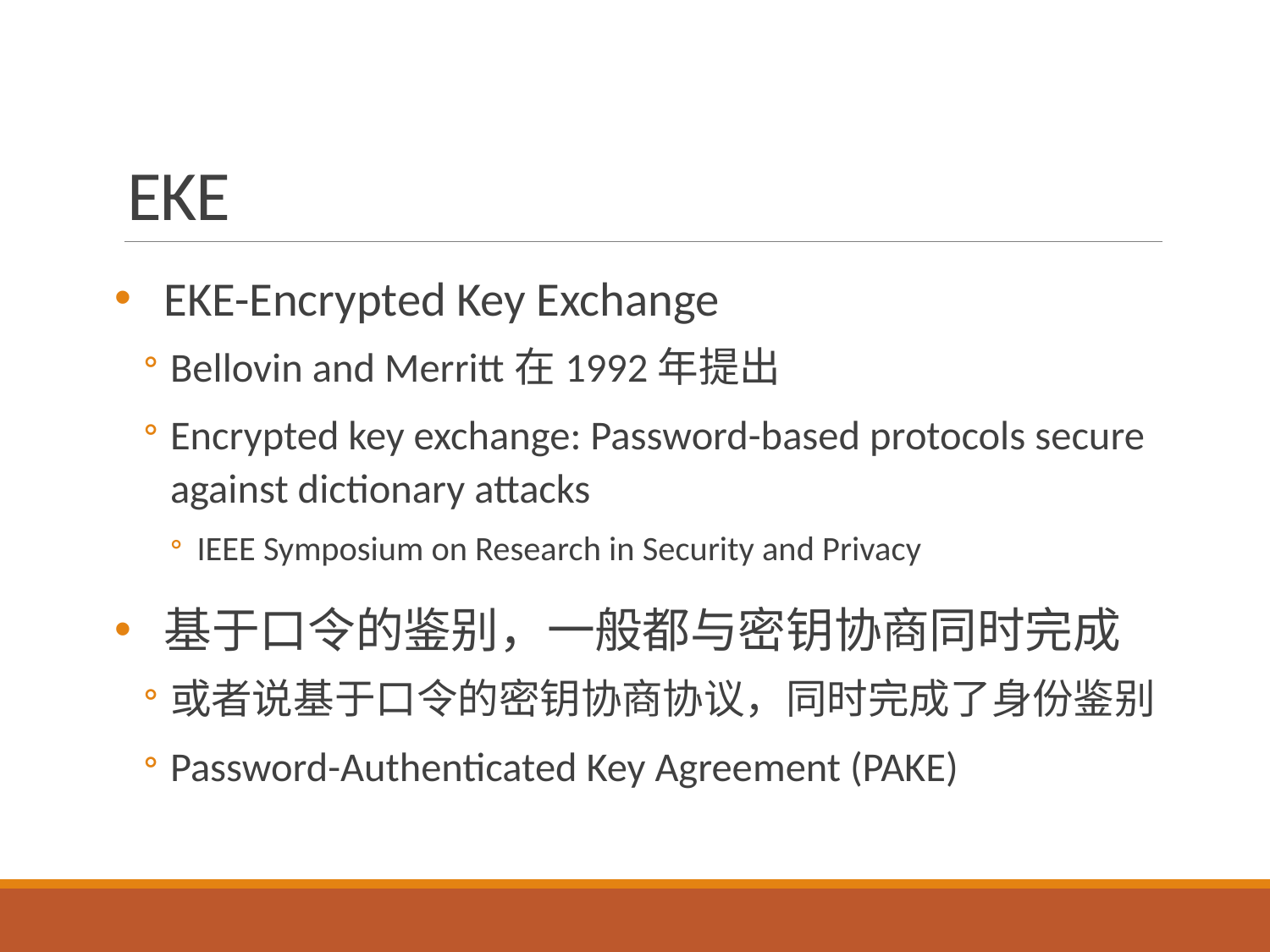

# EKE
EKE-Encrypted Key Exchange
Bellovin and Merritt在1992年提出
Encrypted key exchange: Password-based protocols secure against dictionary attacks
IEEE Symposium on Research in Security and Privacy
基于口令的鉴别，一般都与密钥协商同时完成
或者说基于口令的密钥协商协议，同时完成了身份鉴别
Password-Authenticated Key Agreement (PAKE)

26